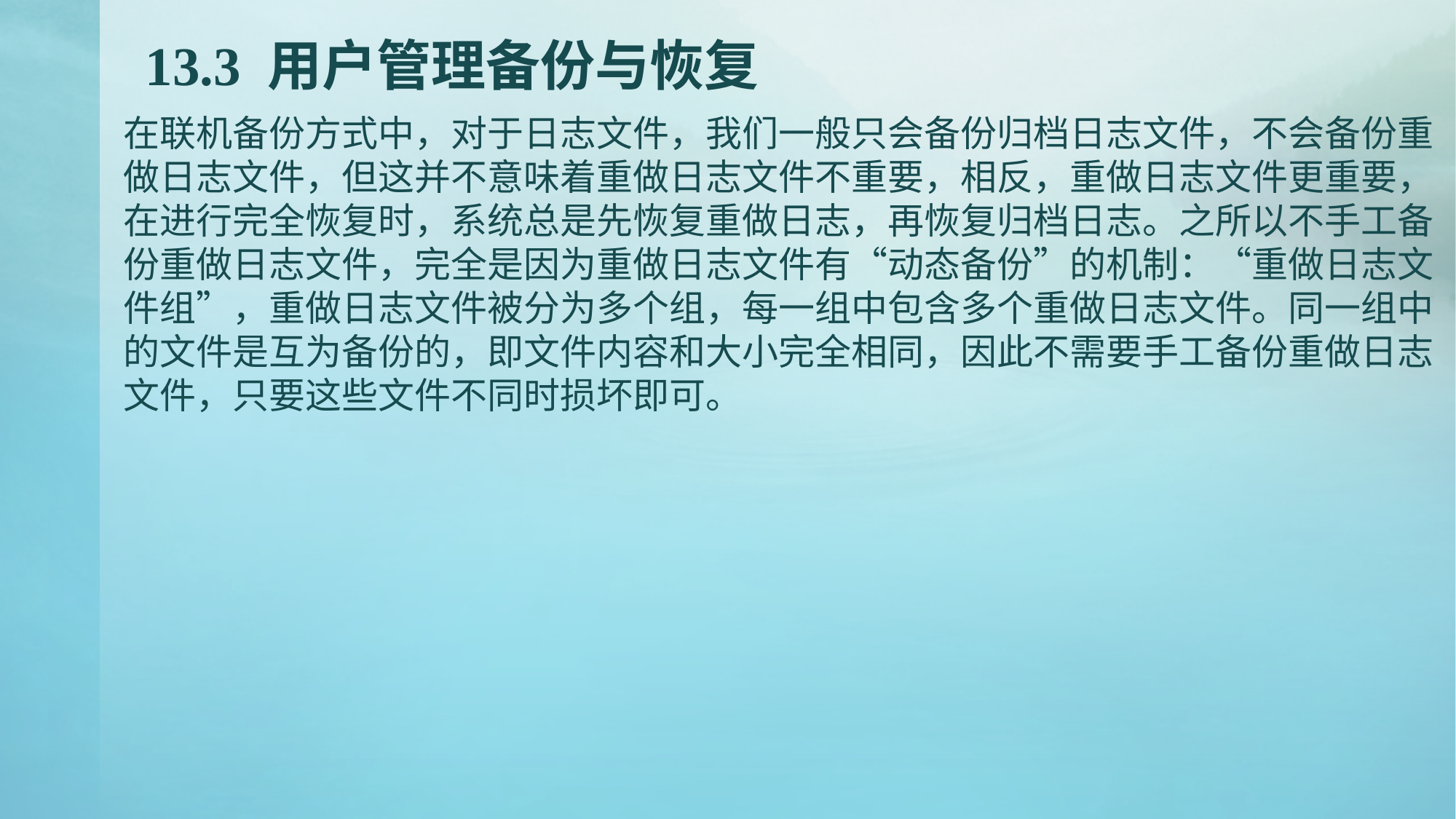

# 13.3 用户管理备份与恢复
在联机备份方式中，对于日志文件，我们一般只会备份归档日志文件，不会备份重做日志文件，但这并不意味着重做日志文件不重要，相反，重做日志文件更重要，在进行完全恢复时，系统总是先恢复重做日志，再恢复归档日志。之所以不手工备份重做日志文件，完全是因为重做日志文件有“动态备份”的机制：“重做日志文件组”，重做日志文件被分为多个组，每一组中包含多个重做日志文件。同一组中的文件是互为备份的，即文件内容和大小完全相同，因此不需要手工备份重做日志文件，只要这些文件不同时损坏即可。